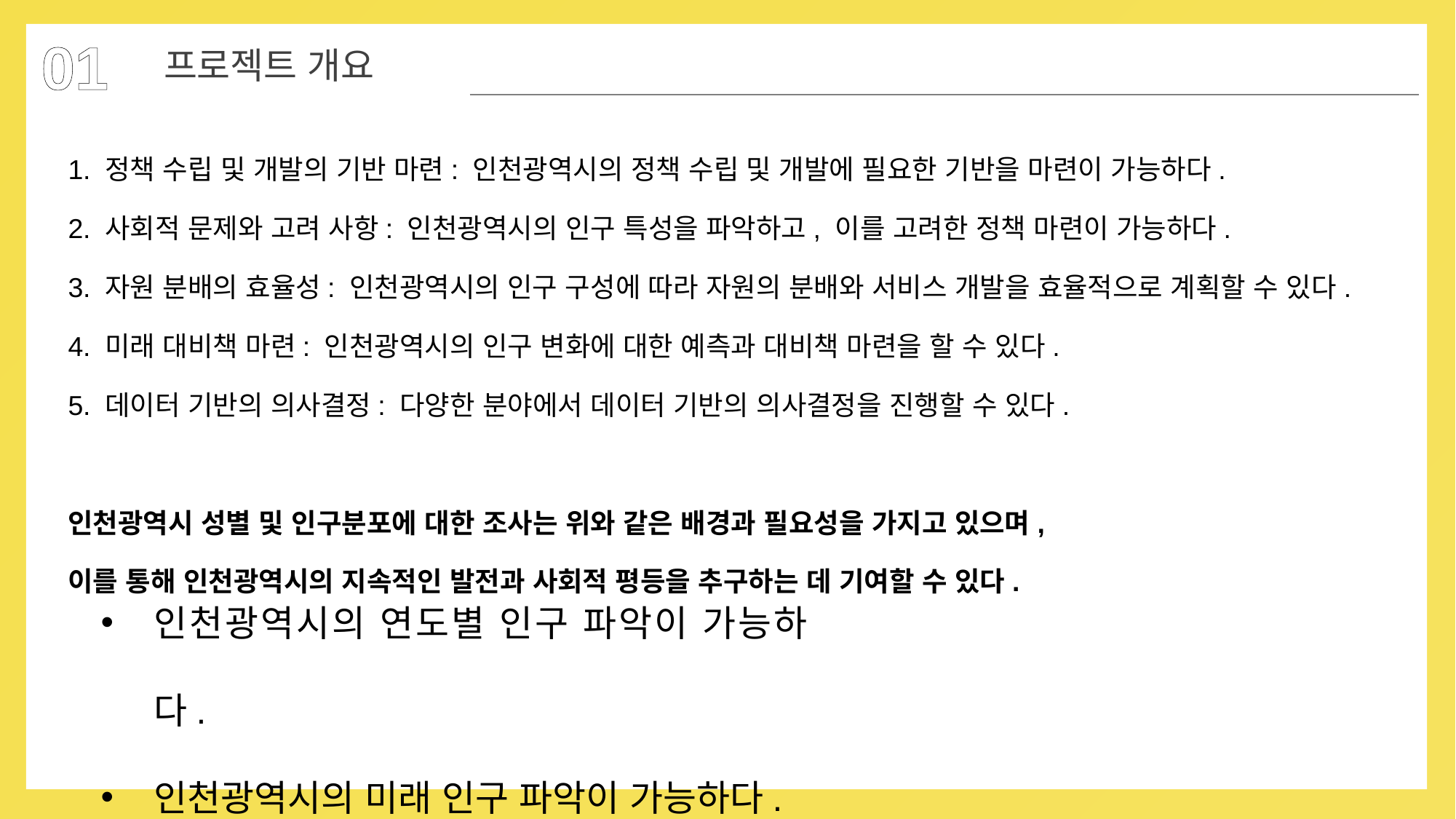

01

프로젝트 개요
1. 정책 수립 및 개발의 기반 마련: 인천광역시의 정책 수립 및 개발에 필요한 기반을 마련이 가능하다.
2. 사회적 문제와 고려 사항: 인천광역시의 인구 특성을 파악하고, 이를 고려한 정책 마련이 가능하다.
3. 자원 분배의 효율성: 인천광역시의 인구 구성에 따라 자원의 분배와 서비스 개발을 효율적으로 계획할 수 있다.
4. 미래 대비책 마련: 인천광역시의 인구 변화에 대한 예측과 대비책 마련을 할 수 있다.
5. 데이터 기반의 의사결정: 다양한 분야에서 데이터 기반의 의사결정을 진행할 수 있다.

인천광역시 성별 및 인구분포에 대한 조사는 위와 같은 배경과 필요성을 가지고 있으며,
이를 통해 인천광역시의 지속적인 발전과 사회적 평등을 추구하는 데 기여할 수 있다.
인천광역시의 연도별 인구 파악이 가능하다.
인천광역시의 미래 인구 파악이 가능하다.